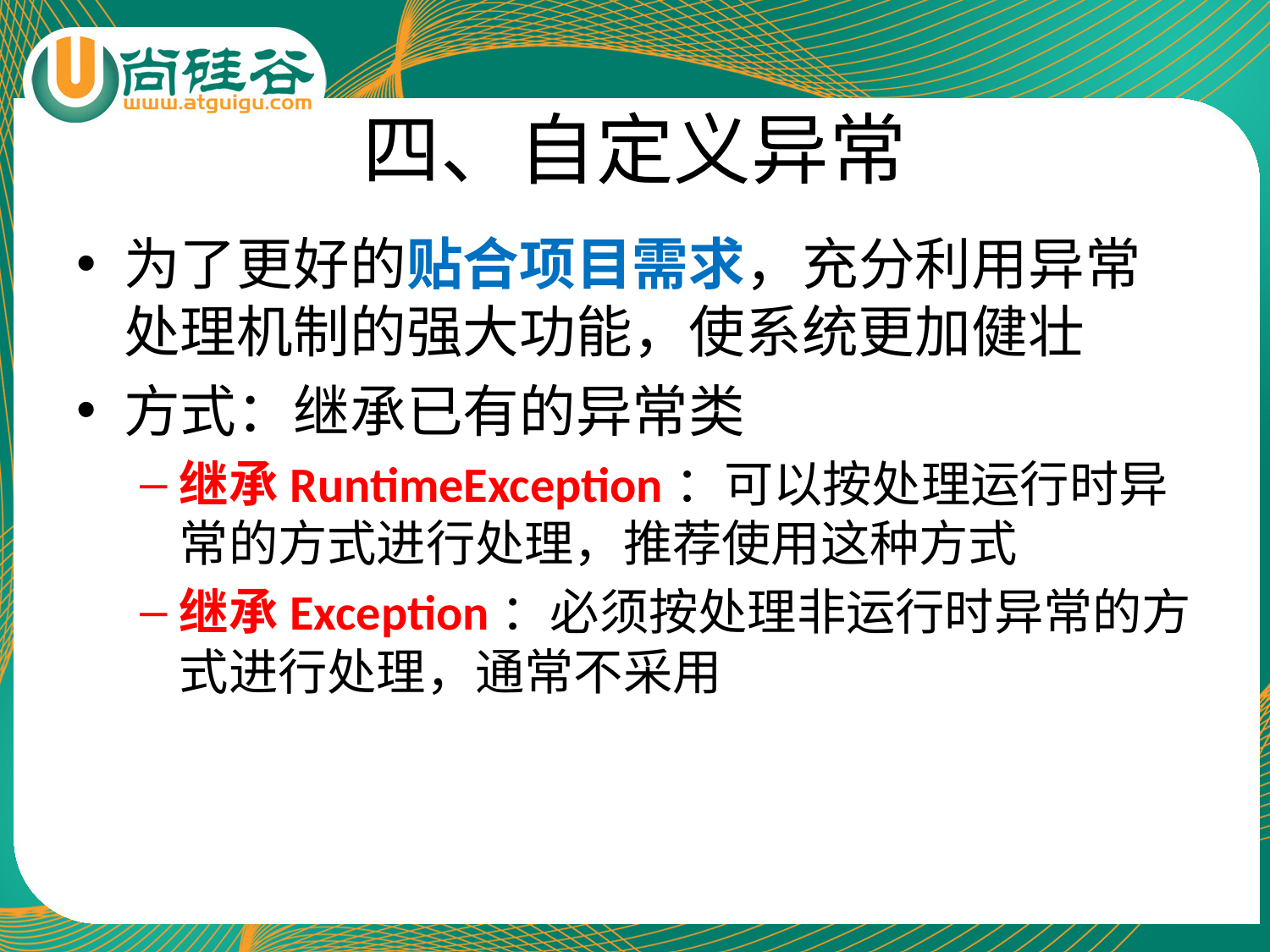

# 四、自定义异常
为了更好的贴合项目需求，充分利用异常处理机制的强大功能，使系统更加健壮
方式：继承已有的异常类
继承RuntimeException：可以按处理运行时异常的方式进行处理，推荐使用这种方式
继承Exception：必须按处理非运行时异常的方式进行处理，通常不采用